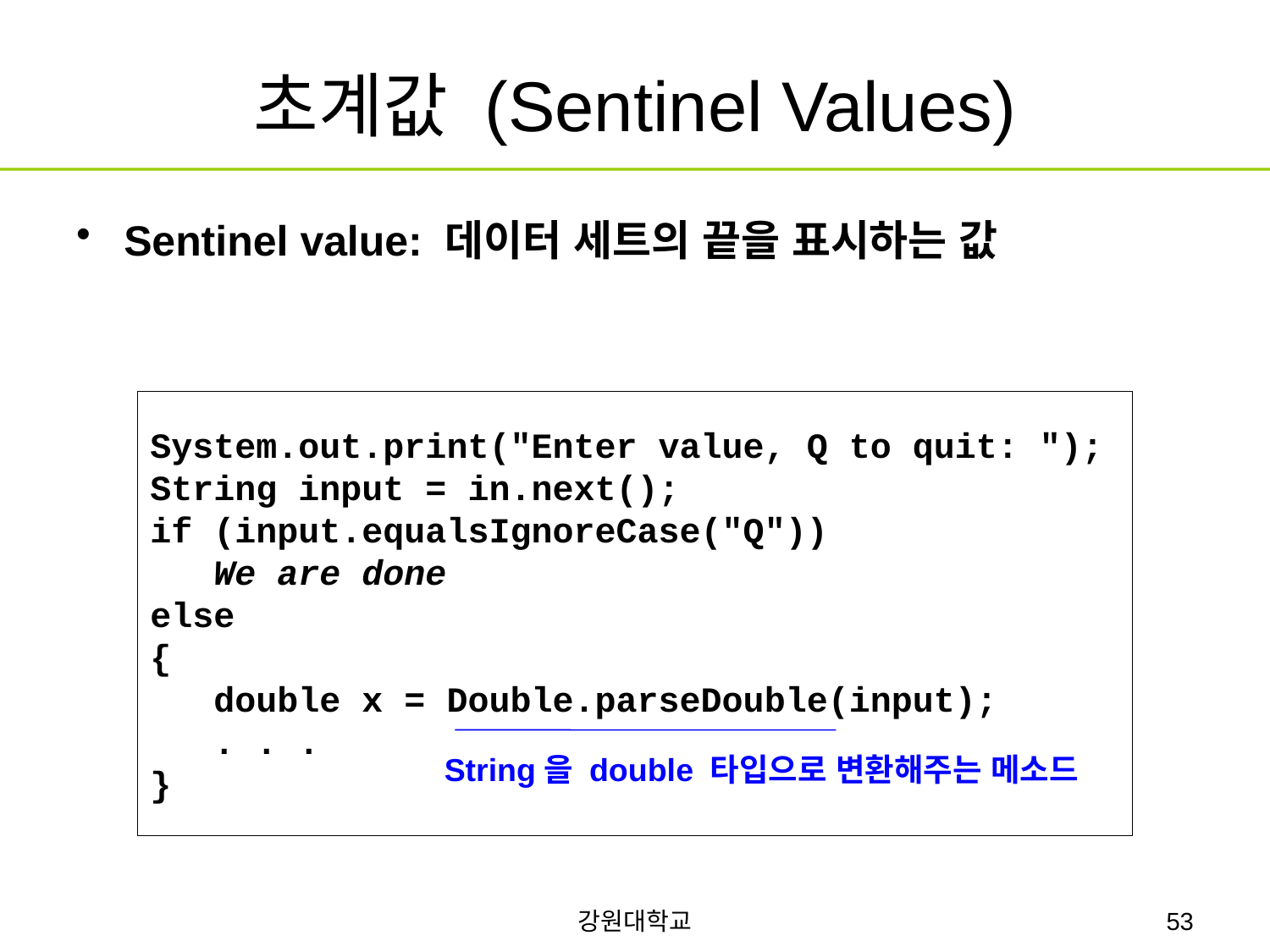

# 초계값 (Sentinel Values)

Sentinel value: 데이터 세트의 끝을 표시하는 값
System.out.print("Enter value, Q to quit: ");
String input = in.next();
if (input.equalsIgnoreCase("Q"))
   We are done
else
{
   double x = Double.parseDouble(input);
   . . .
}

String을 double 타입으로 변환해주는 메소드

강원대학교
53